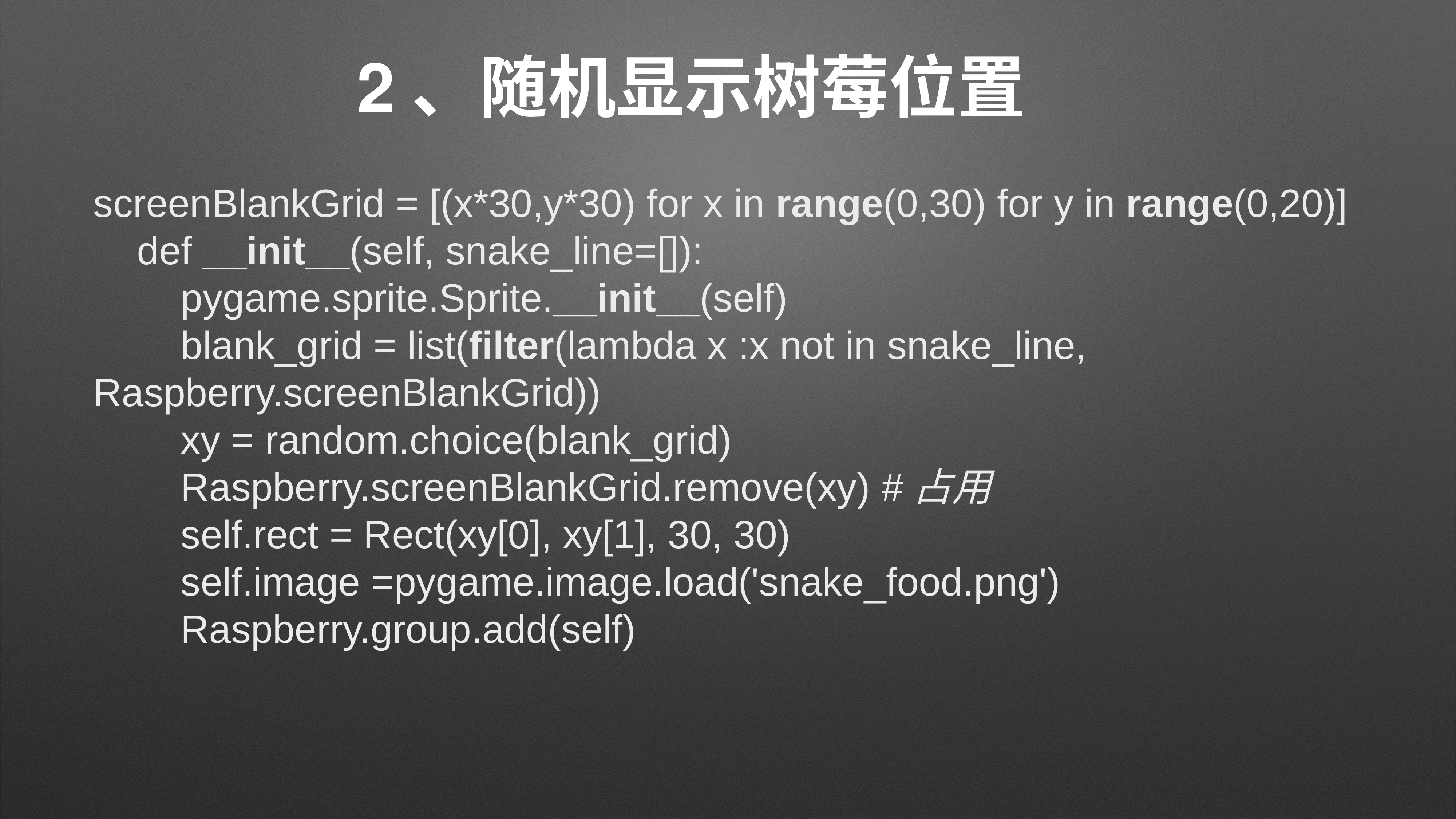

# 2、随机显示树莓位置
screenBlankGrid = [(x*30,y*30) for x in range(0,30) for y in range(0,20)]
    def __init__(self, snake_line=[]):
        pygame.sprite.Sprite.__init__(self)
        blank_grid = list(filter(lambda x :x not in snake_line, Raspberry.screenBlankGrid))
        xy = random.choice(blank_grid)
        Raspberry.screenBlankGrid.remove(xy) #占用
        self.rect = Rect(xy[0], xy[1], 30, 30)
        self.image =pygame.image.load('snake_food.png')
        Raspberry.group.add(self)